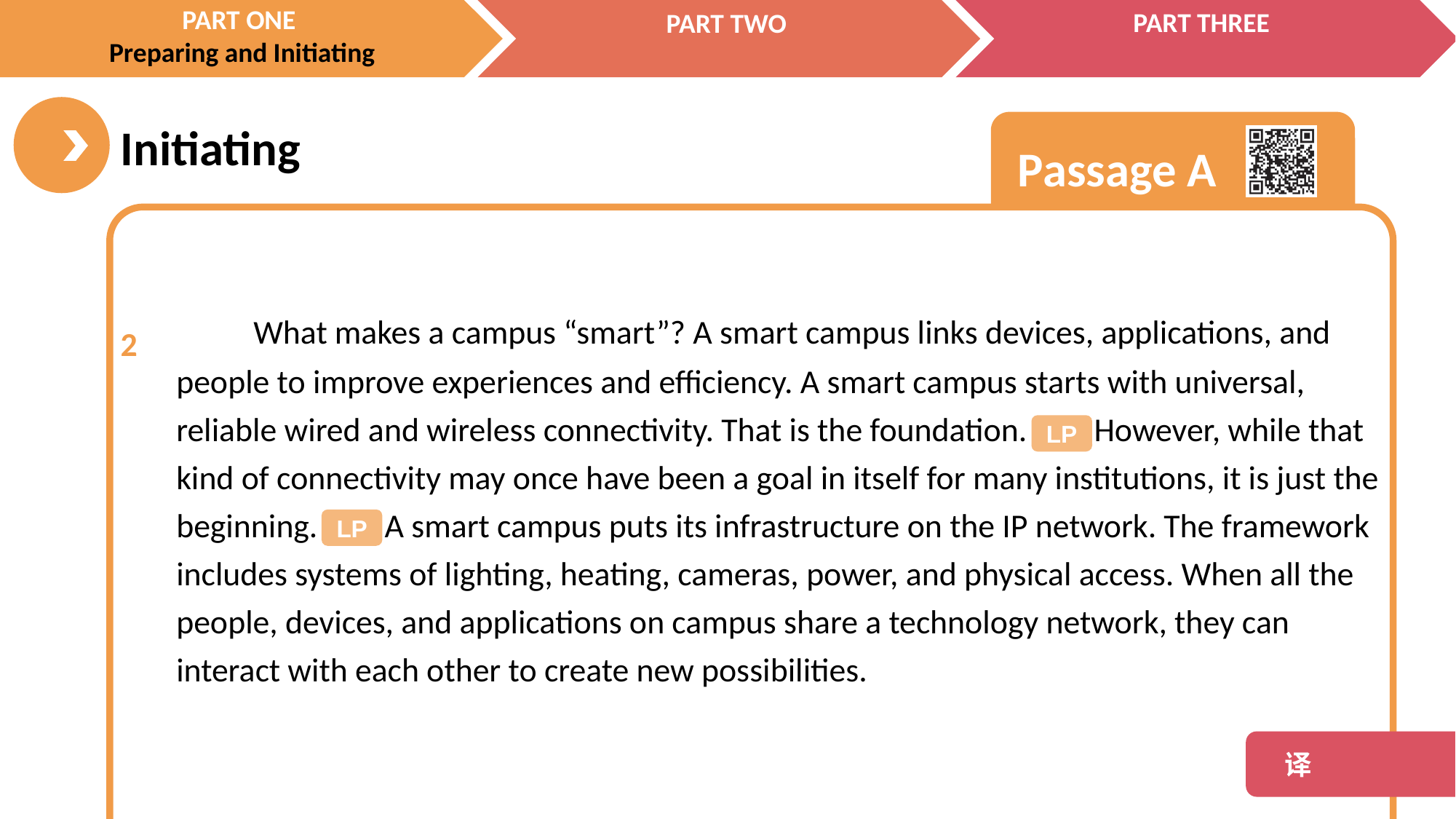

What makes a campus “smart”? A smart campus links devices, applications, and people to improve experiences and efficiency. A smart campus starts with universal, reliable wired and wireless connectivity. That is the foundation.         However, while that kind of connectivity may once have been a goal in itself for many institutions, it is just the beginning.         A smart campus puts its infrastructure on the IP network. The framework includes systems of lighting, heating, cameras, power, and physical access. When all the people, devices, and applications on campus share a technology network, they can interact with each other to create new possibilities.
2

LP
LP
   译